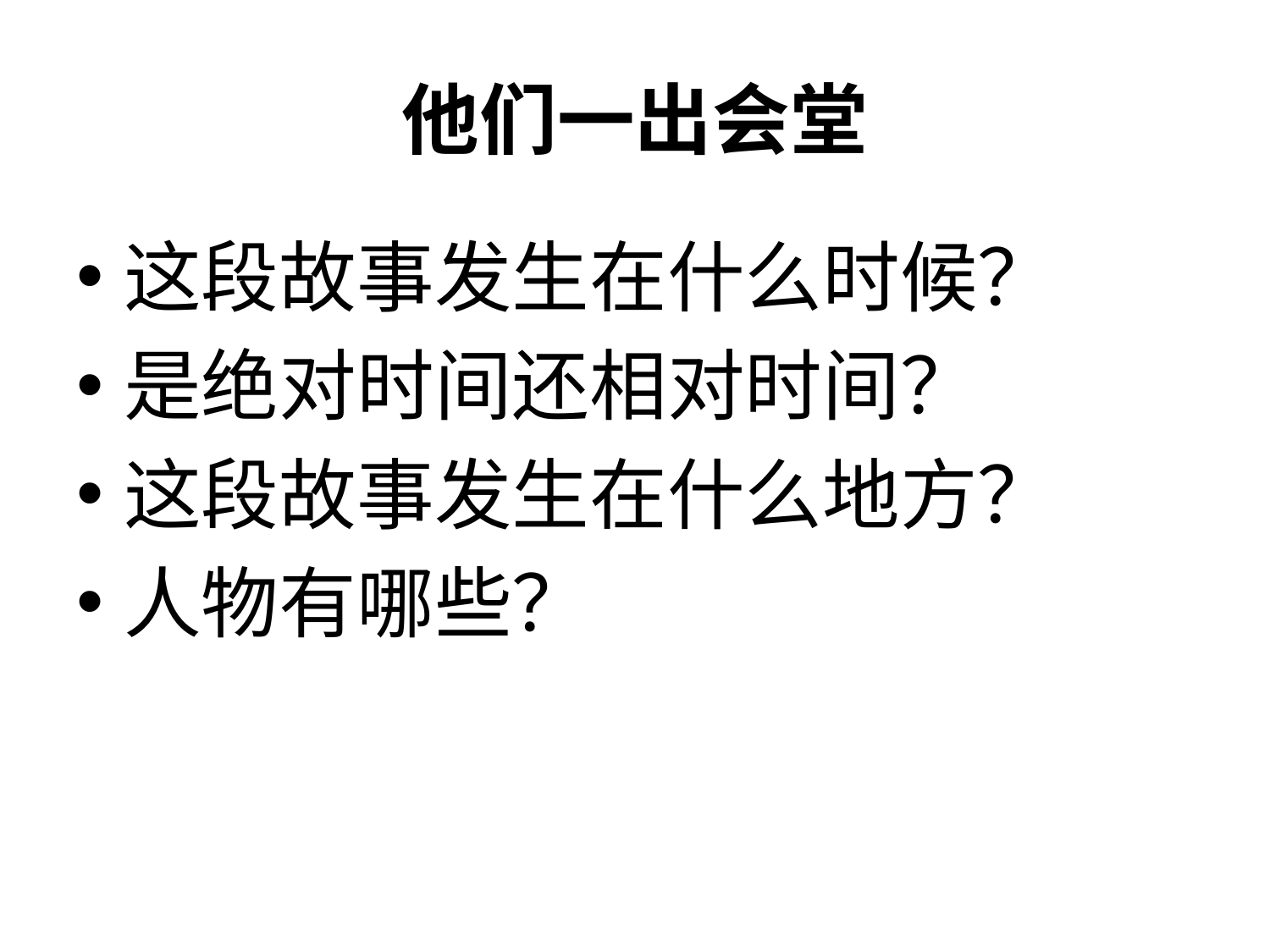

# 他们一出会堂
这段故事发生在什么时候？
是绝对时间还相对时间？
这段故事发生在什么地方？
人物有哪些？